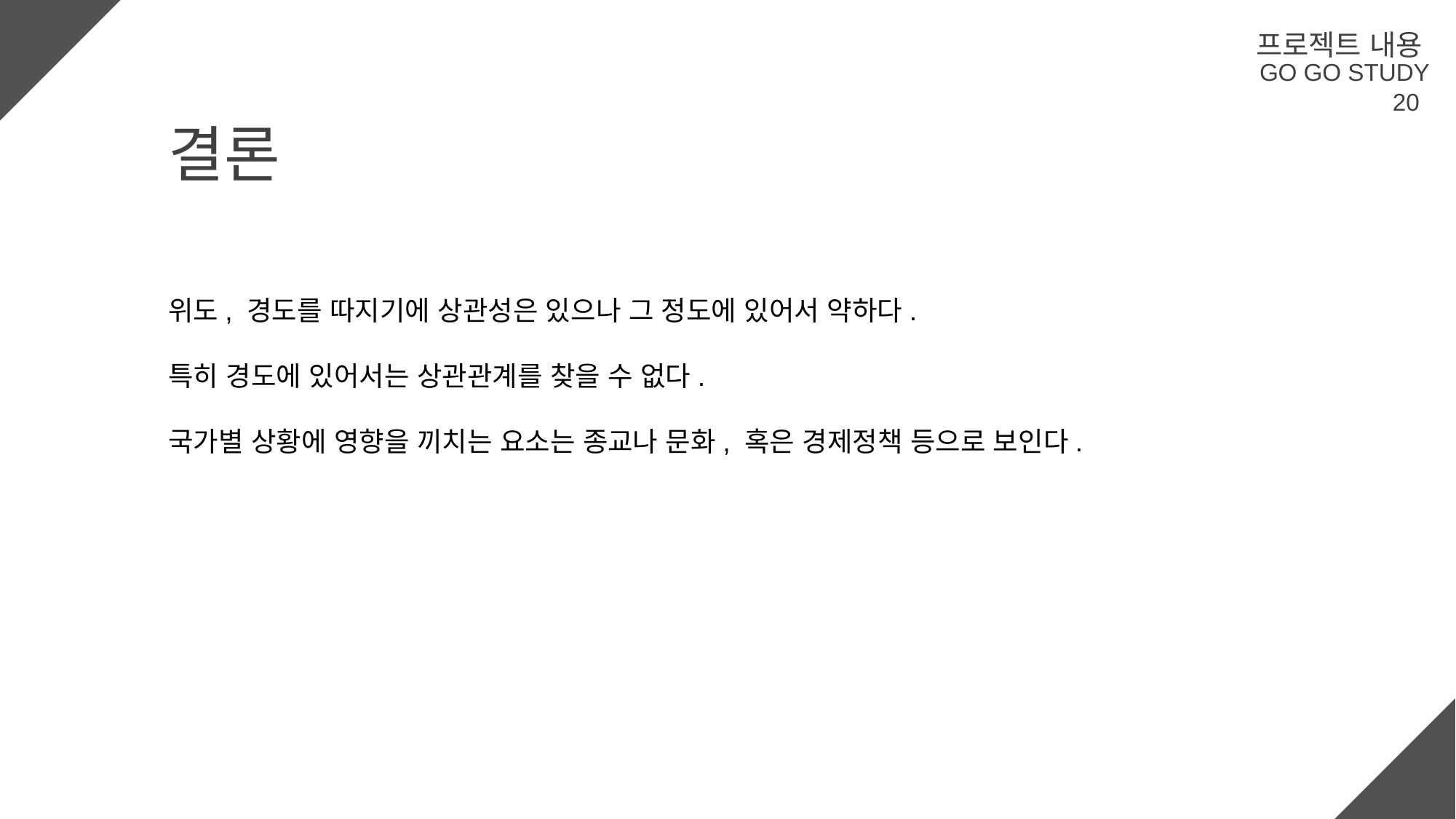

프로젝트 내용
GO GO STUDY
20
결론
위도, 경도를 따지기에 상관성은 있으나 그 정도에 있어서 약하다.

특히 경도에 있어서는 상관관계를 찾을 수 없다.

국가별 상황에 영향을 끼치는 요소는 종교나 문화, 혹은 경제정책 등으로 보인다.